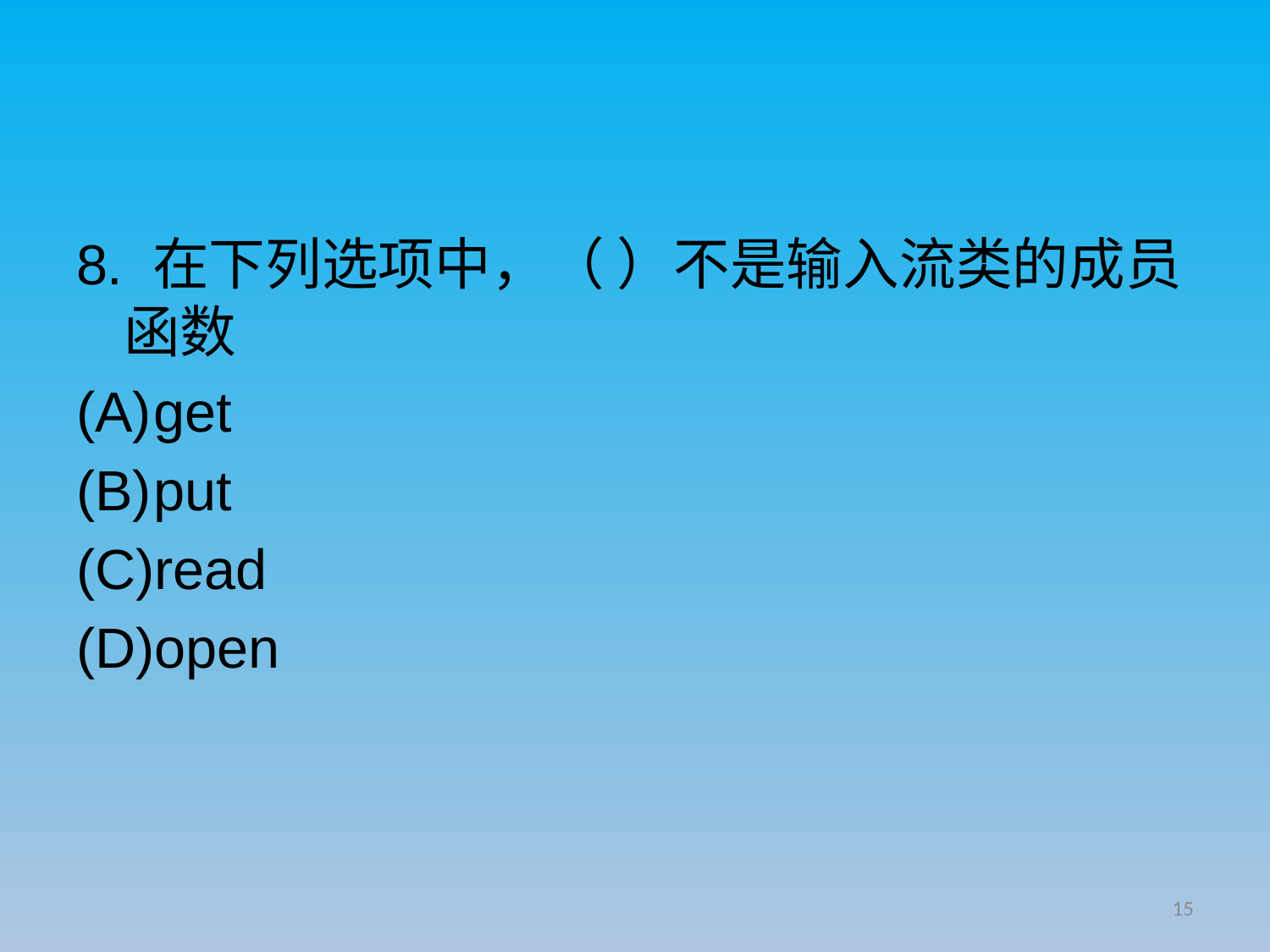

#
8. 在下列选项中，（ ）不是输入流类的成员函数
get
put
read
open
15